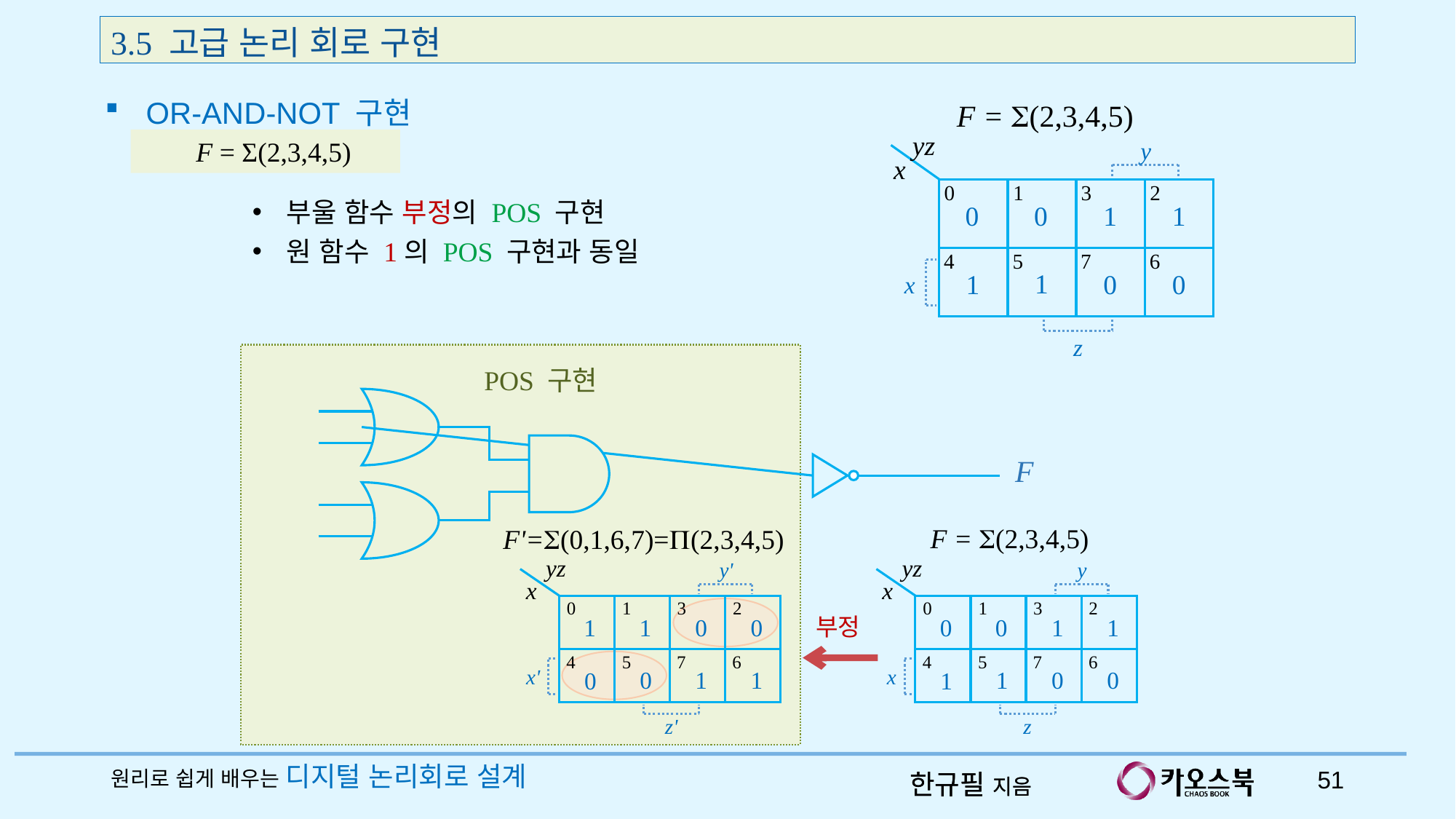

3.5 고급 논리 회로 구현
OR-AND-NOT 구현
F = Σ(2,3,4,5)
yz
y
x
3
0
2
1

0
0
1
1
7
4
6
5

1
0
0
1
x
z
F = Σ(2,3,4,5)
부울 함수 부정의 POS 구현
원 함수 1의 POS 구현과 동일

POS 구현

F

F = Σ(2,3,4,5)
F'=Σ(0,1,6,7)=Π(2,3,4,5)
yz
yz
y
x
3
0
1
2

0
0
1
1
7
4
5
6

x
1
0
0
1
z
y'
x
3
0
1
2

부정
1
1
0
0
7
4
5
6

x'
0
1
1
0
z'
원리로 쉽게 배우는 디지털 논리회로 설계
51